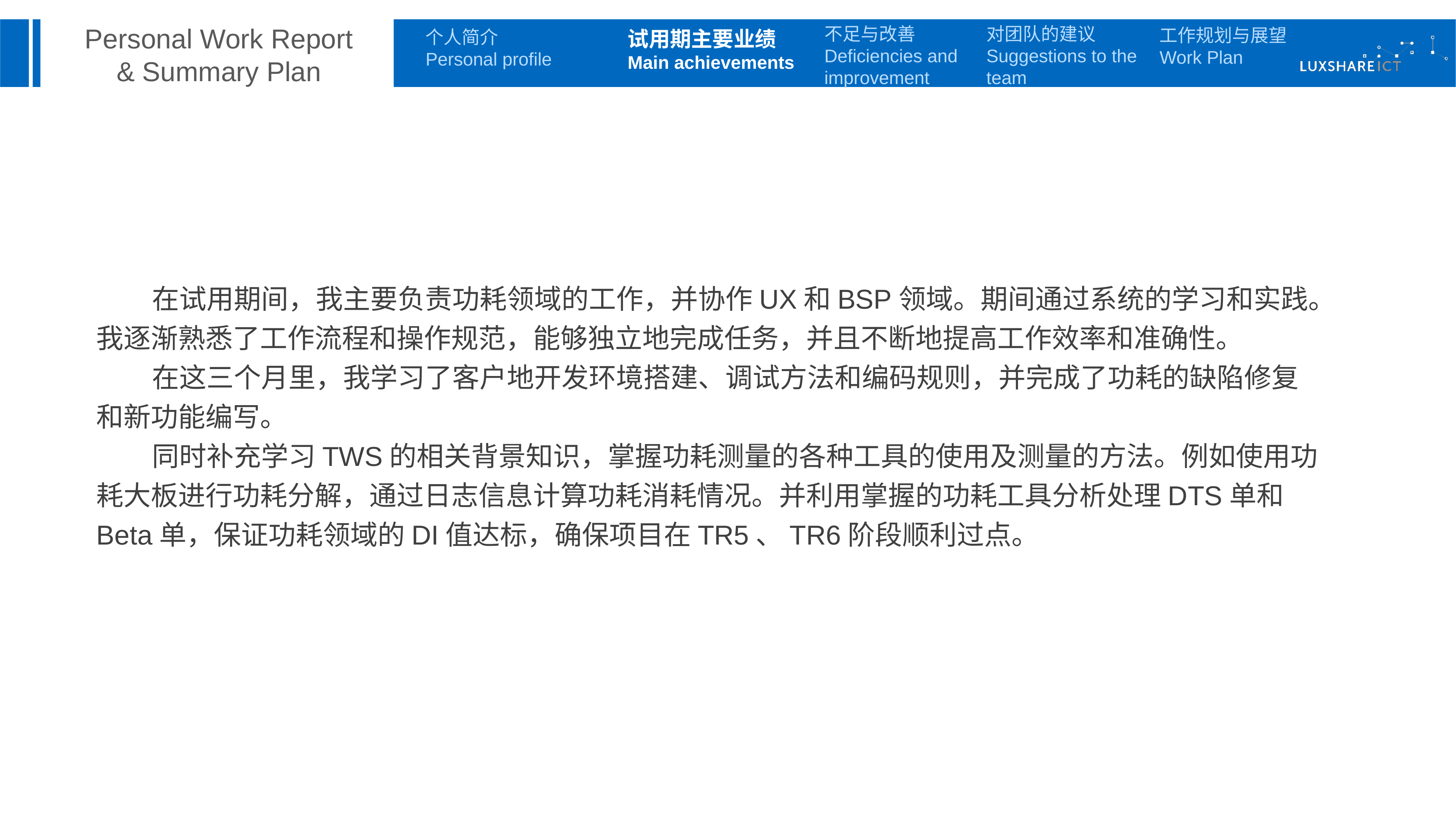

对团队的建议
Suggestions to the team
不足与改善
Deficiencies and improvement
工作规划与展望
Work Plan
个人简介
Personal profile

试用期主要业绩
Main achievements
        在试用期间，我主要负责功耗领域的工作，并协作UX和BSP领域。期间通过系统的学习和实践。我逐渐熟悉了工作流程和操作规范，能够独立地完成任务，并且不断地提高工作效率和准确性。
        在这三个月里，我学习了客户地开发环境搭建、调试方法和编码规则，并完成了功耗的缺陷修复和新功能编写。
        同时补充学习TWS的相关背景知识，掌握功耗测量的各种工具的使用及测量的方法。例如使用功耗大板进行功耗分解，通过日志信息计算功耗消耗情况。并利用掌握的功耗工具分析处理DTS单和Beta单，保证功耗领域的DI值达标，确保项目在TR5、TR6阶段顺利过点。